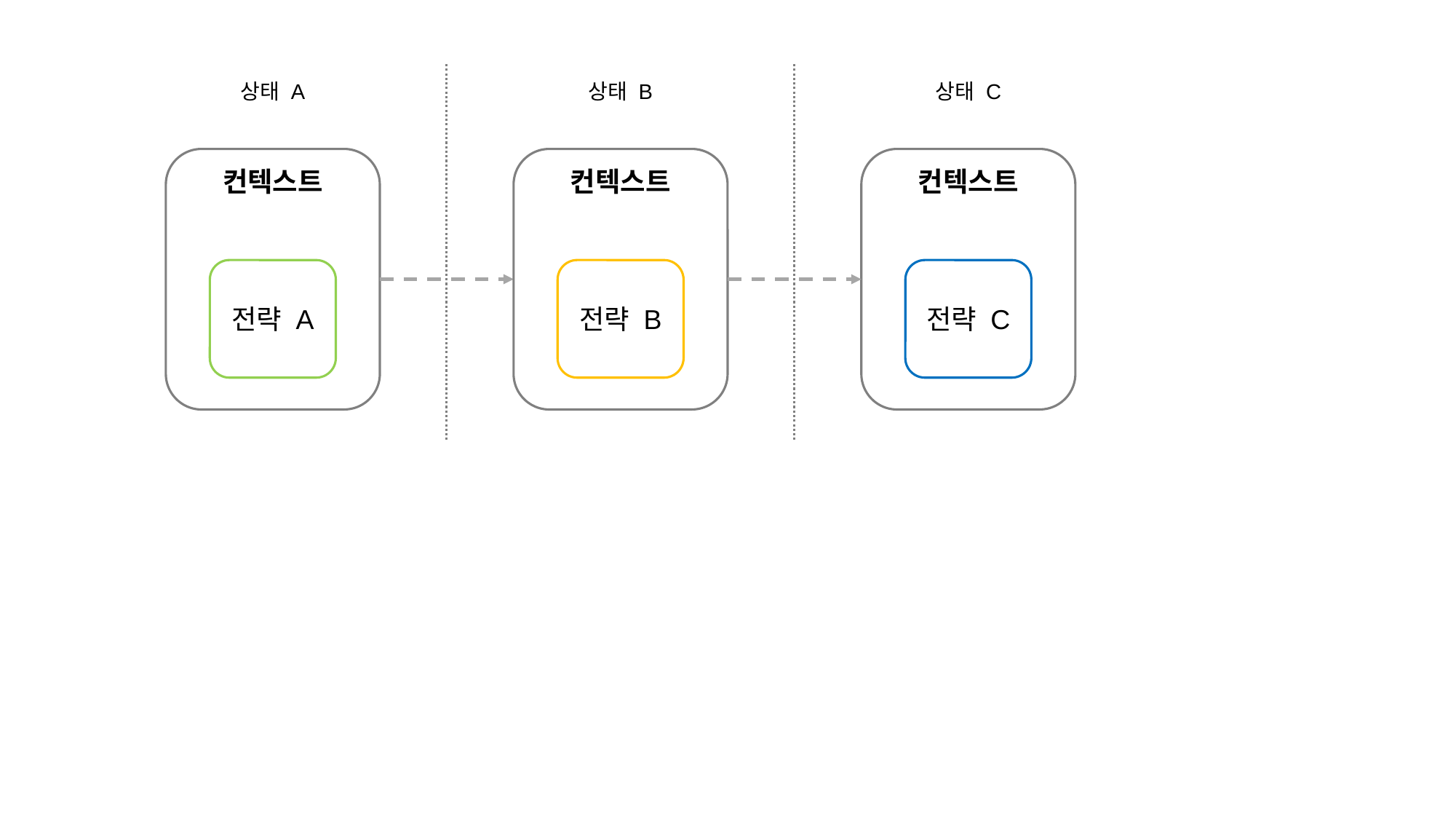

상태 A
상태 B
상태 C
컨텍스트
컨텍스트
컨텍스트
전략 A
전략 B
전략 C